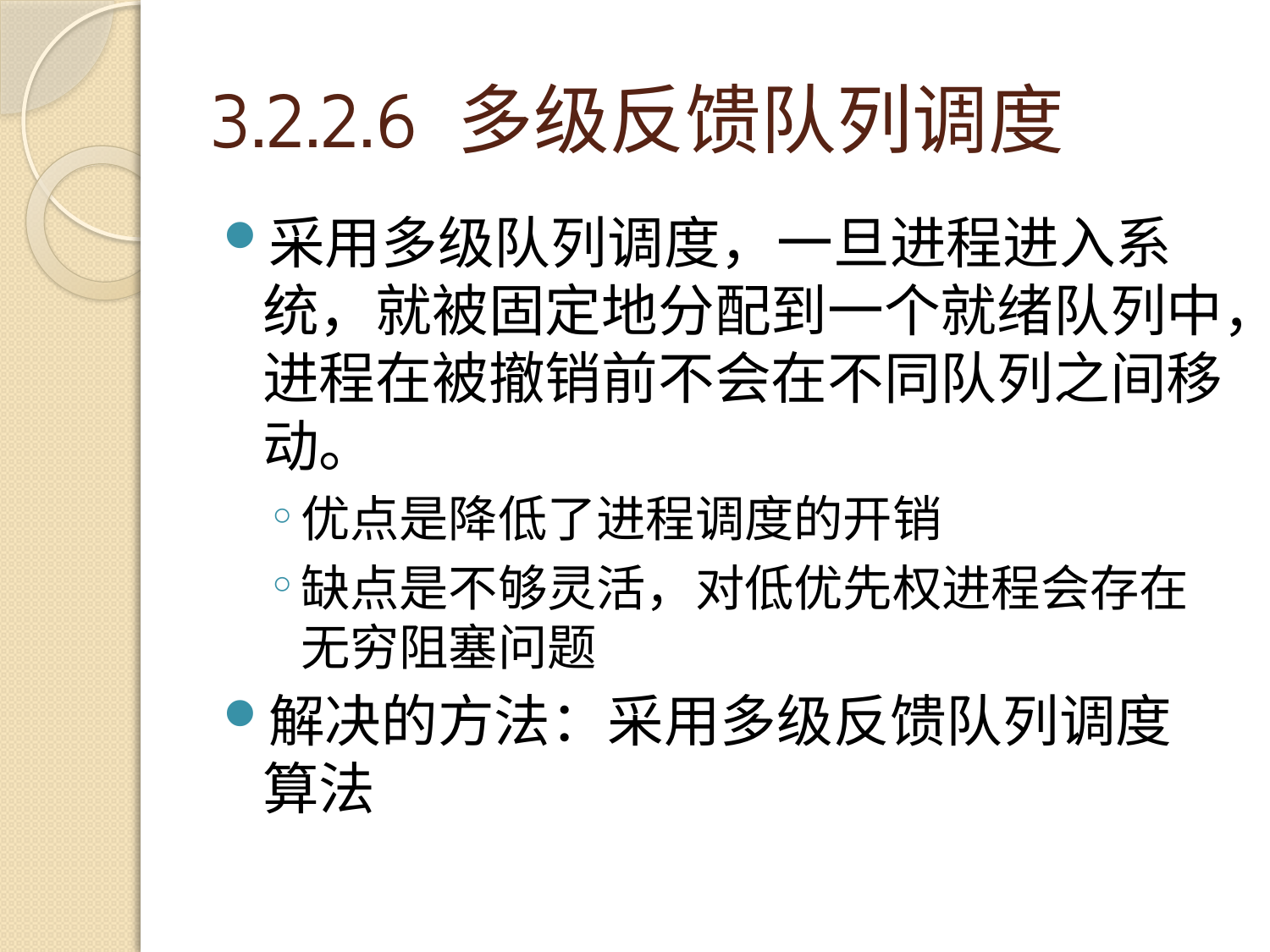

# 3.2.2.6 多级反馈队列调度
采用多级队列调度，一旦进程进入系统，就被固定地分配到一个就绪队列中，进程在被撤销前不会在不同队列之间移动。
优点是降低了进程调度的开销
缺点是不够灵活，对低优先权进程会存在无穷阻塞问题
解决的方法：采用多级反馈队列调度算法